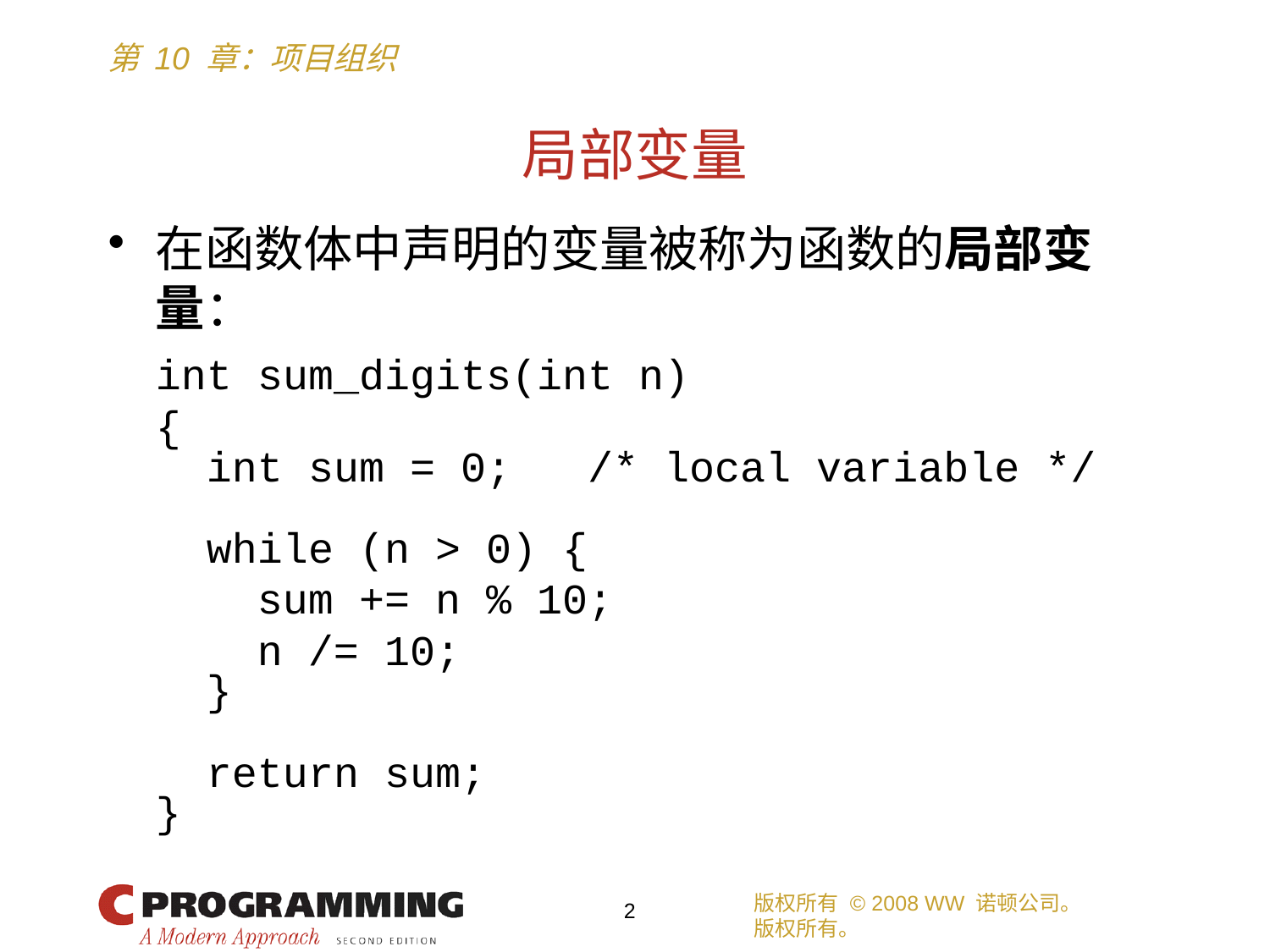

# 局部变量
在函数体中声明的变量被称为函数的局部变量：
	int sum_digits(int n)
	{
	  int sum = 0;   /* local variable */

	  while (n > 0) {
	    sum += n % 10;
	    n /= 10;
	  }

	  return sum;
	}

版权所有 © 2008 WW 诺顿公司。
版权所有。
2